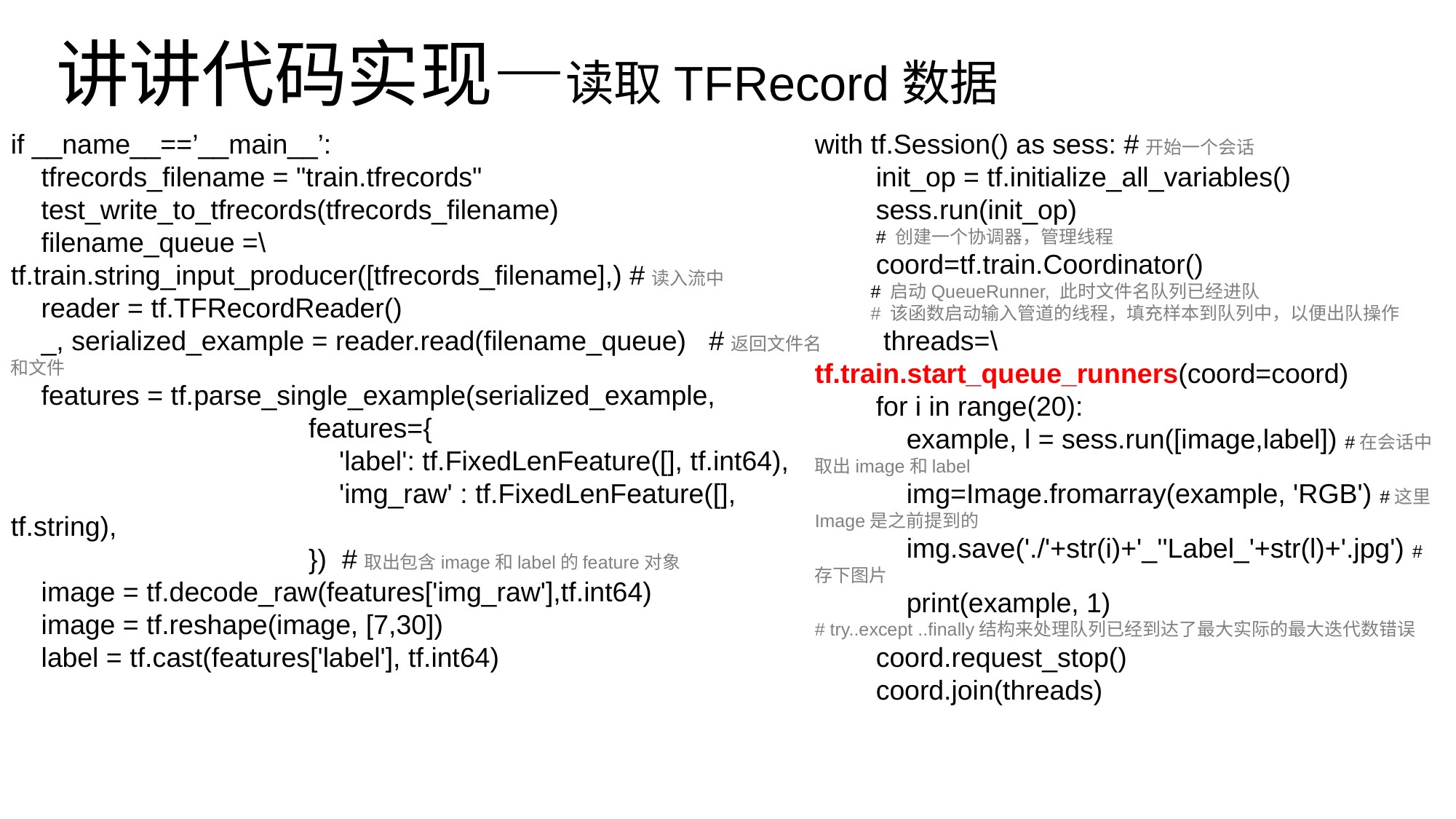

讲讲代码实现—读取TFRecord数据
if __name__==’__main__’:
    tfrecords_filename = "train.tfrecords"
    test_write_to_tfrecords(tfrecords_filename)
    filename_queue =\          tf.train.string_input_producer([tfrecords_filename],) #读入流中
    reader = tf.TFRecordReader()
    _, serialized_example = reader.read(filename_queue)   #返回文件名和文件
    features = tf.parse_single_example(serialized_example,
                                       features={
                                           'label': tf.FixedLenFeature([], tf.int64),
                                           'img_raw' : tf.FixedLenFeature([], tf.string),
                                       })  #取出包含image和label的feature对象
    image = tf.decode_raw(features['img_raw'],tf.int64)
    image = tf.reshape(image, [7,30])
    label = tf.cast(features['label'], tf.int64)

with tf.Session() as sess: #开始一个会话
        init_op = tf.initialize_all_variables()
        sess.run(init_op)
            # 创建一个协调器，管理线程
        coord=tf.train.Coordinator()
           # 启动QueueRunner, 此时文件名队列已经进队
           # 该函数启动输入管道的线程，填充样本到队列中，以便出队操作
         threads=\
tf.train.start_queue_runners(coord=coord)
        for i in range(20):
            example, l = sess.run([image,label]) #在会话中取出image和label
            img=Image.fromarray(example, 'RGB') #这里Image是之前提到的
            img.save('./'+str(i)+'_''Label_'+str(l)+'.jpg') #存下图片
            print(example, 1)
# try..except ..finally结构来处理队列已经到达了最大实际的最大迭代数错误
        coord.request_stop()
        coord.join(threads)